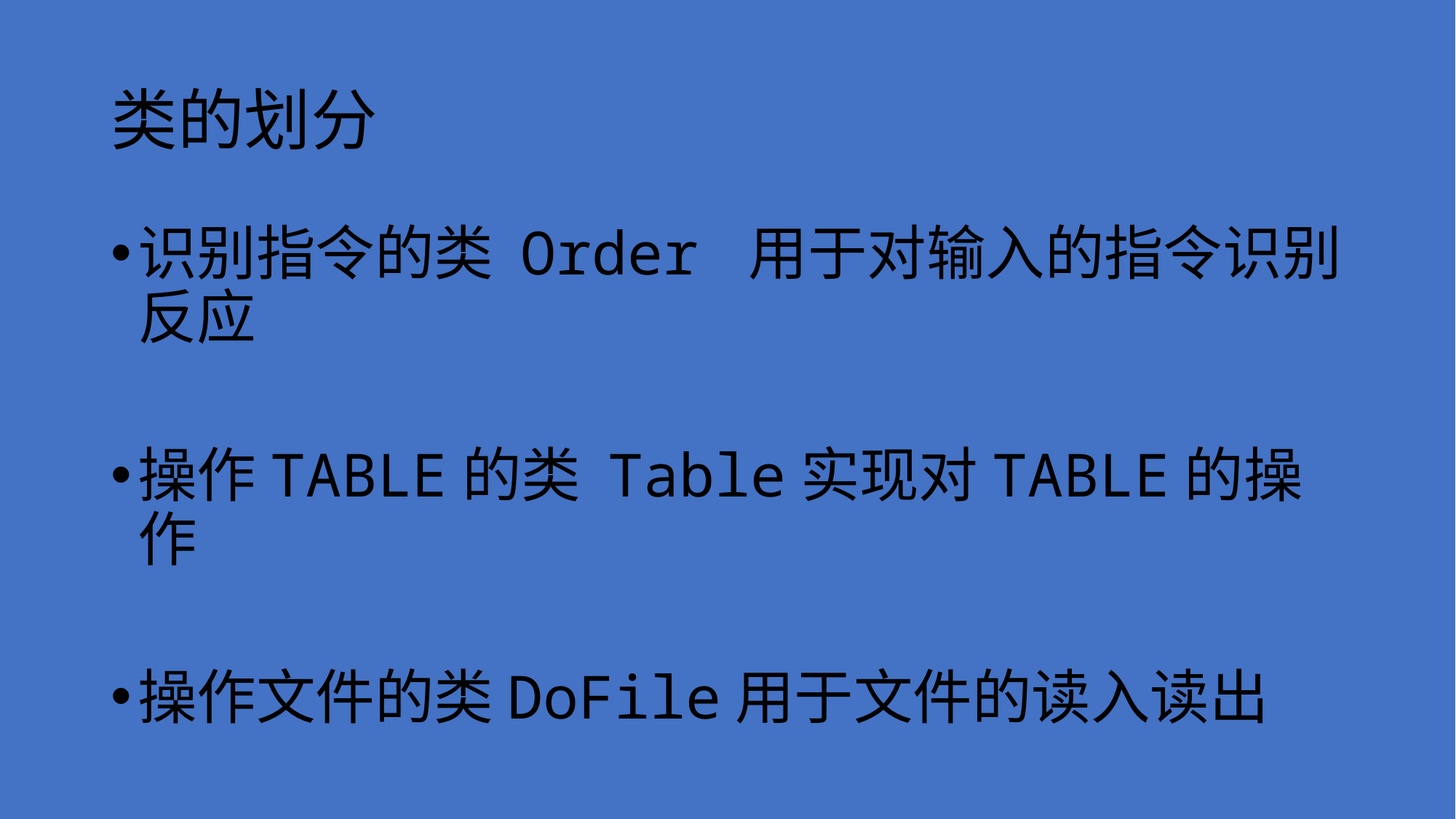

# 类的划分
识别指令的类 Order 用于对输入的指令识别 反应

操作TABLE的类 Table实现对TABLE的操作

操作文件的类DoFile用于文件的读入读出